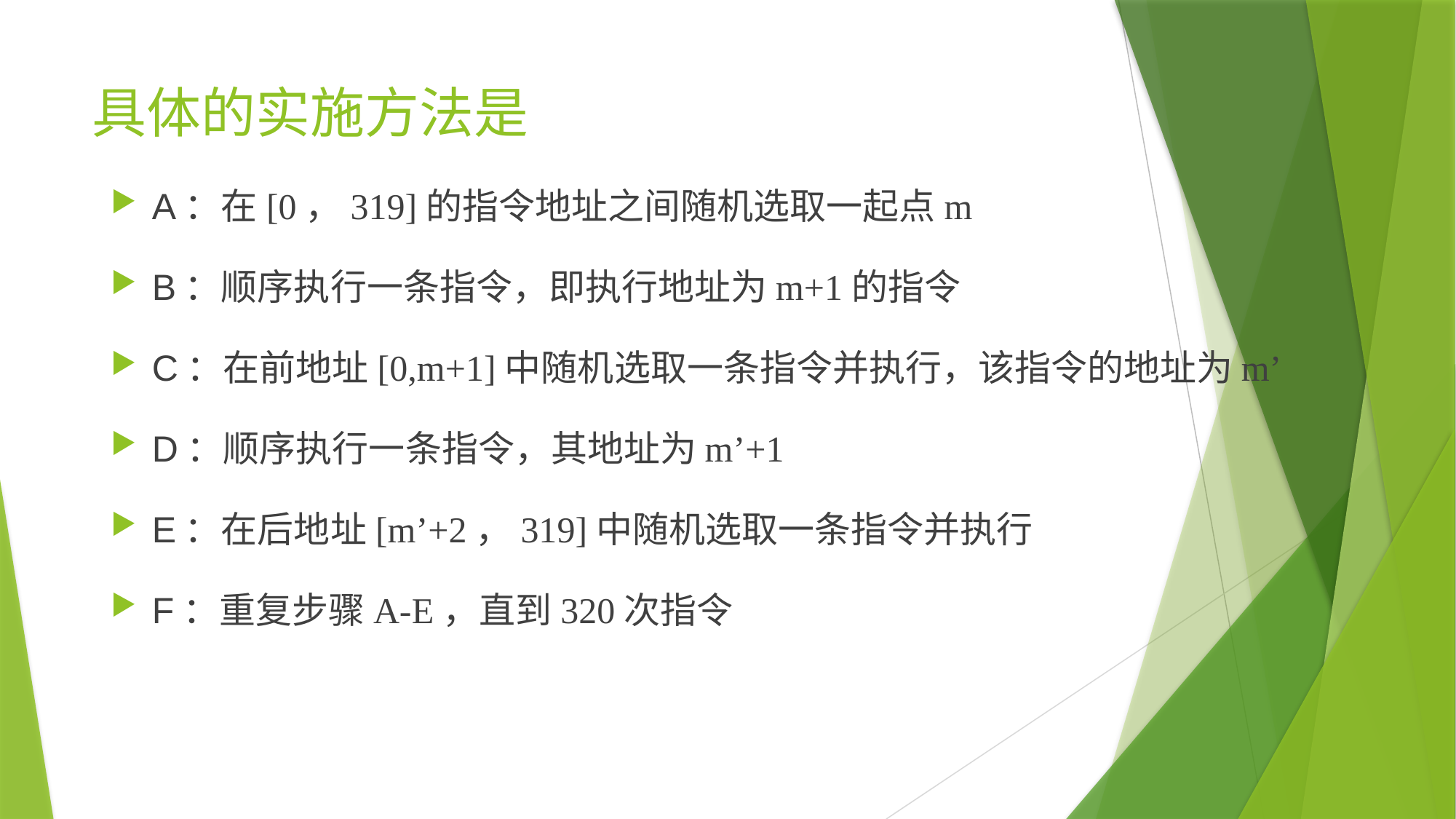

# 具体的实施方法是
A：在[0，319]的指令地址之间随机选取一起点m
B：顺序执行一条指令，即执行地址为m+1的指令
C：在前地址[0,m+1]中随机选取一条指令并执行，该指令的地址为m’
D：顺序执行一条指令，其地址为m’+1
E：在后地址[m’+2，319]中随机选取一条指令并执行
F：重复步骤A-E，直到320次指令